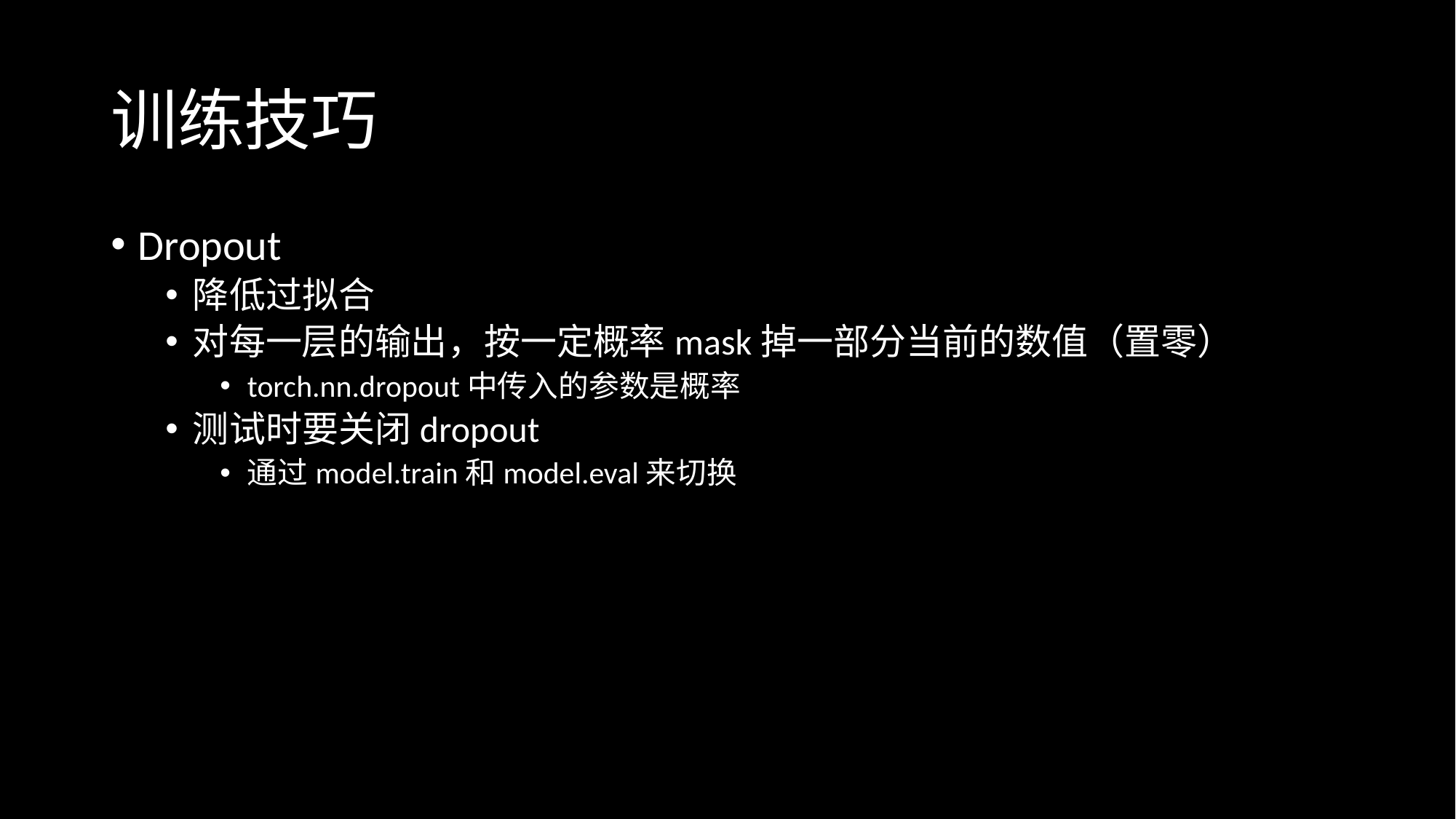

# 训练技巧
Dropout
降低过拟合
对每一层的输出，按一定概率mask掉一部分当前的数值（置零）
torch.nn.dropout中传入的参数是概率
测试时要关闭dropout
通过model.train和model.eval来切换